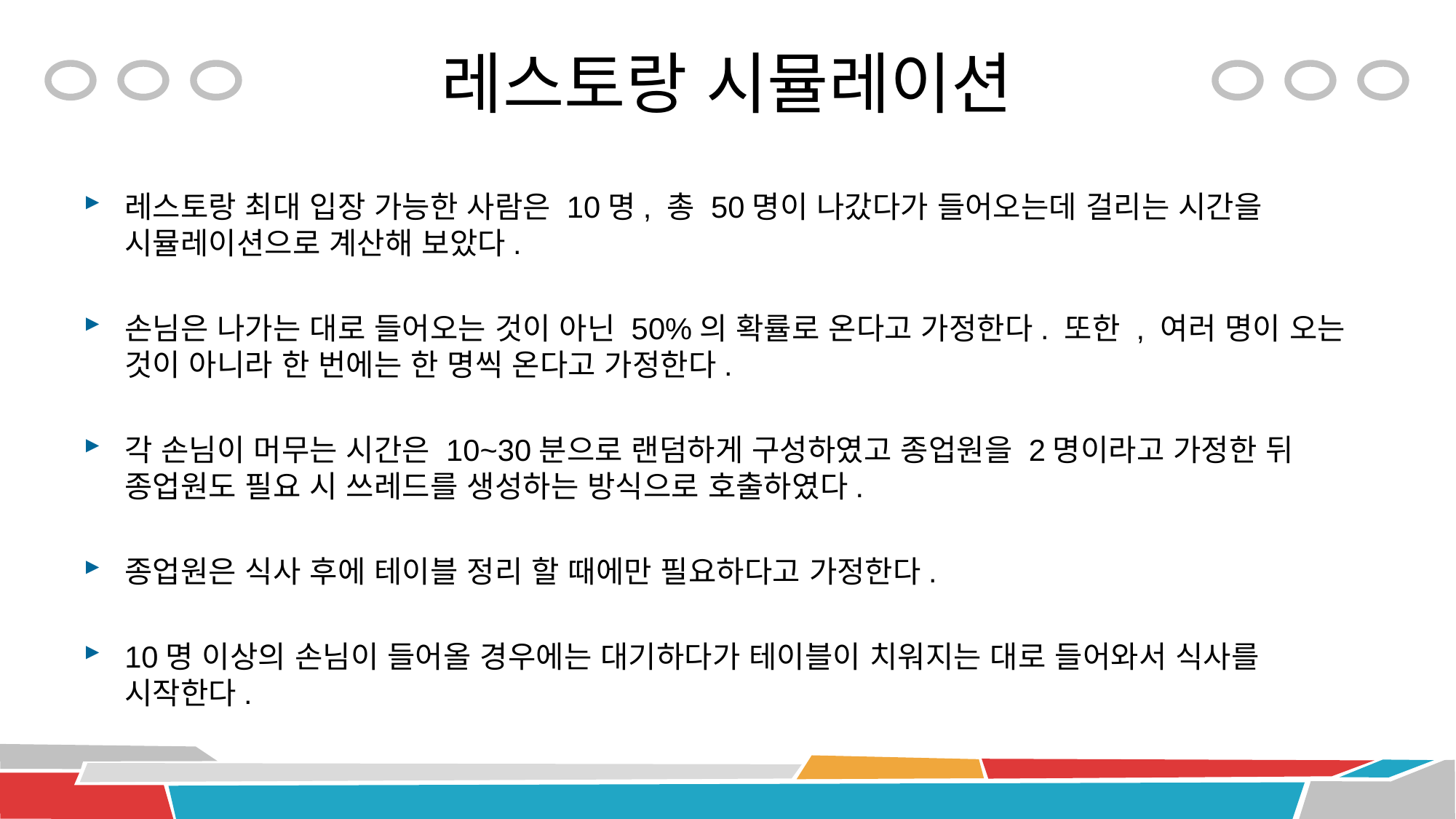

# 레스토랑 시뮬레이션
레스토랑 최대 입장 가능한 사람은 10명, 총 50명이 나갔다가 들어오는데 걸리는 시간을 시뮬레이션으로 계산해 보았다.

손님은 나가는 대로 들어오는 것이 아닌 50%의 확률로 온다고 가정한다. 또한 , 여러 명이 오는 것이 아니라 한 번에는 한 명씩 온다고 가정한다.

각 손님이 머무는 시간은 10~30분으로 랜덤하게 구성하였고 종업원을 2명이라고 가정한 뒤 종업원도 필요 시 쓰레드를 생성하는 방식으로 호출하였다.

종업원은 식사 후에 테이블 정리 할 때에만 필요하다고 가정한다.

10명 이상의 손님이 들어올 경우에는 대기하다가 테이블이 치워지는 대로 들어와서 식사를 시작한다.